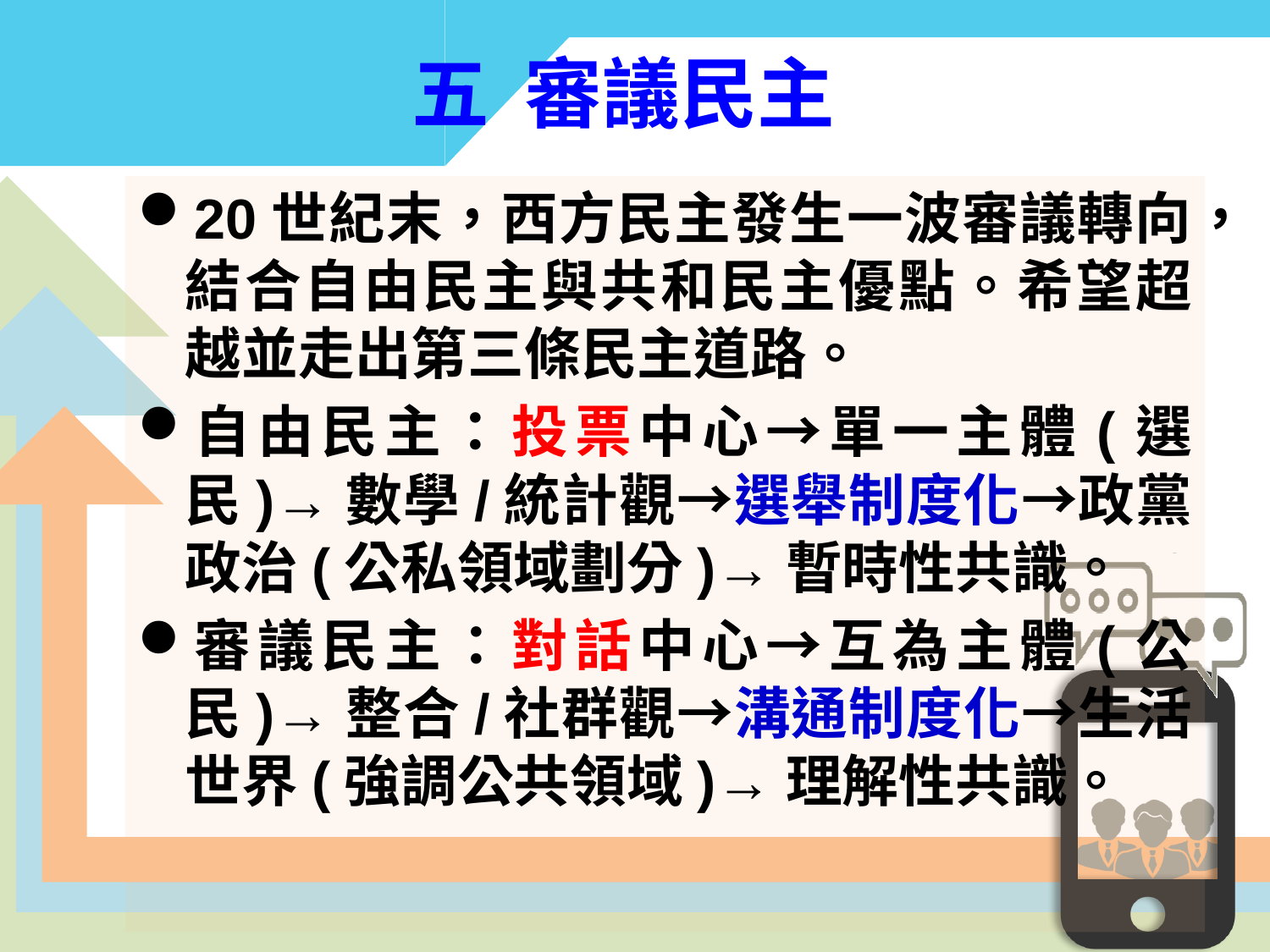

五  審議民主
20世紀末，西方民主發生一波審議轉向，結合自由民主與共和民主優點。希望超越並走出第三條民主道路。
自由民主：投票中心→單一主體(選民)→數學/統計觀→選舉制度化→政黨政治(公私領域劃分)→暫時性共識。
審議民主：對話中心→互為主體(公民)→整合/社群觀→溝通制度化→生活世界(強調公共領域)→理解性共識。